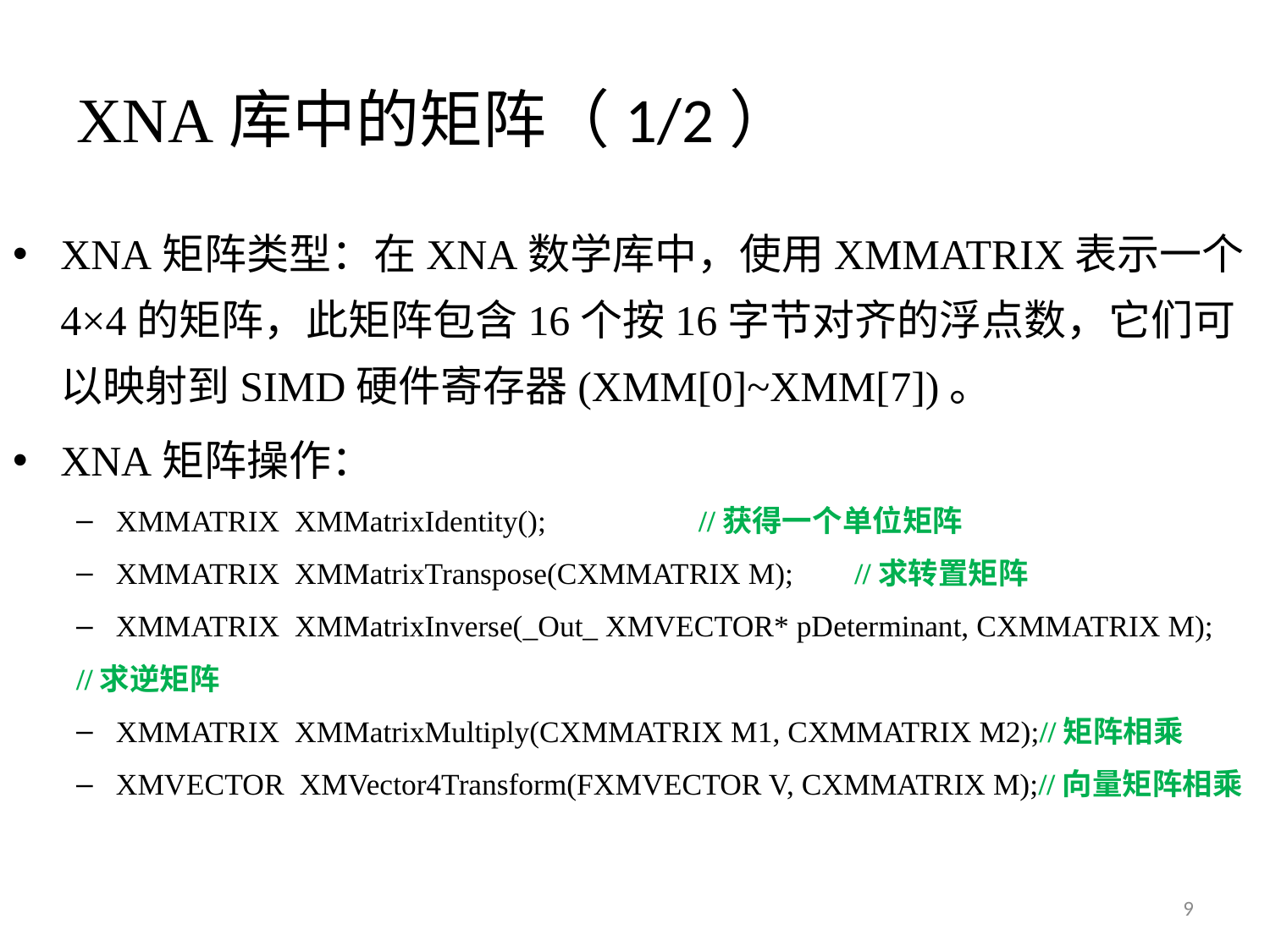

# XNA库中的矩阵（1/2）
XNA矩阵类型：在XNA数学库中，使用XMMATRIX表示一个4×4的矩阵，此矩阵包含16个按16字节对齐的浮点数，它们可以映射到SIMD硬件寄存器(XMM[0]~XMM[7])。
XNA矩阵操作：
XMMATRIX  XMMatrixIdentity();                    //获得一个单位矩阵
XMMATRIX  XMMatrixTranspose(CXMMATRIX M);        //求转置矩阵
XMMATRIX  XMMatrixInverse(_Out_ XMVECTOR* pDeterminant, CXMMATRIX M);
//求逆矩阵
XMMATRIX  XMMatrixMultiply(CXMMATRIX M1, CXMMATRIX M2);//矩阵相乘
XMVECTOR  XMVector4Transform(FXMVECTOR V, CXMMATRIX M);//向量矩阵相乘

9